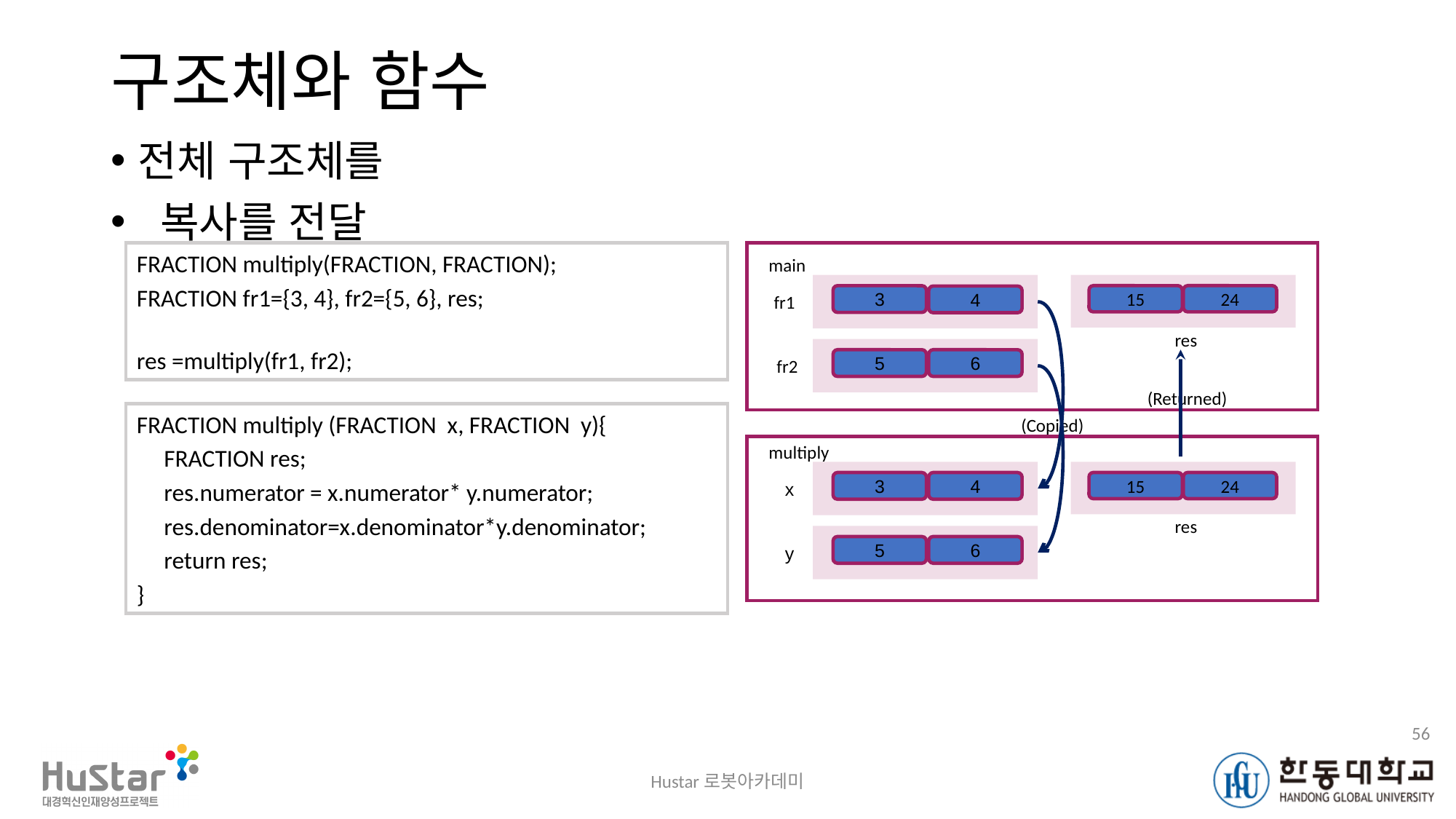

# 구조체와 함수
전체 구조체를
 복사를 전달
FRACTION multiply(FRACTION, FRACTION);
FRACTION fr1={3, 4}, fr2={5, 6}, res;
res =multiply(fr1, fr2);

main

3
15
24
fr1
4
res

5
6
fr2

(Returned)

FRACTION multiply (FRACTION  x, FRACTION  y){
     FRACTION res;
     res.numerator = x.numerator* y.numerator;
     res.denominator=x.denominator*y.denominator;
     return res;
}
(Copied)
multiply

3
4
15
24
x
res

5
6
y
56
Hustar로봇아카데미